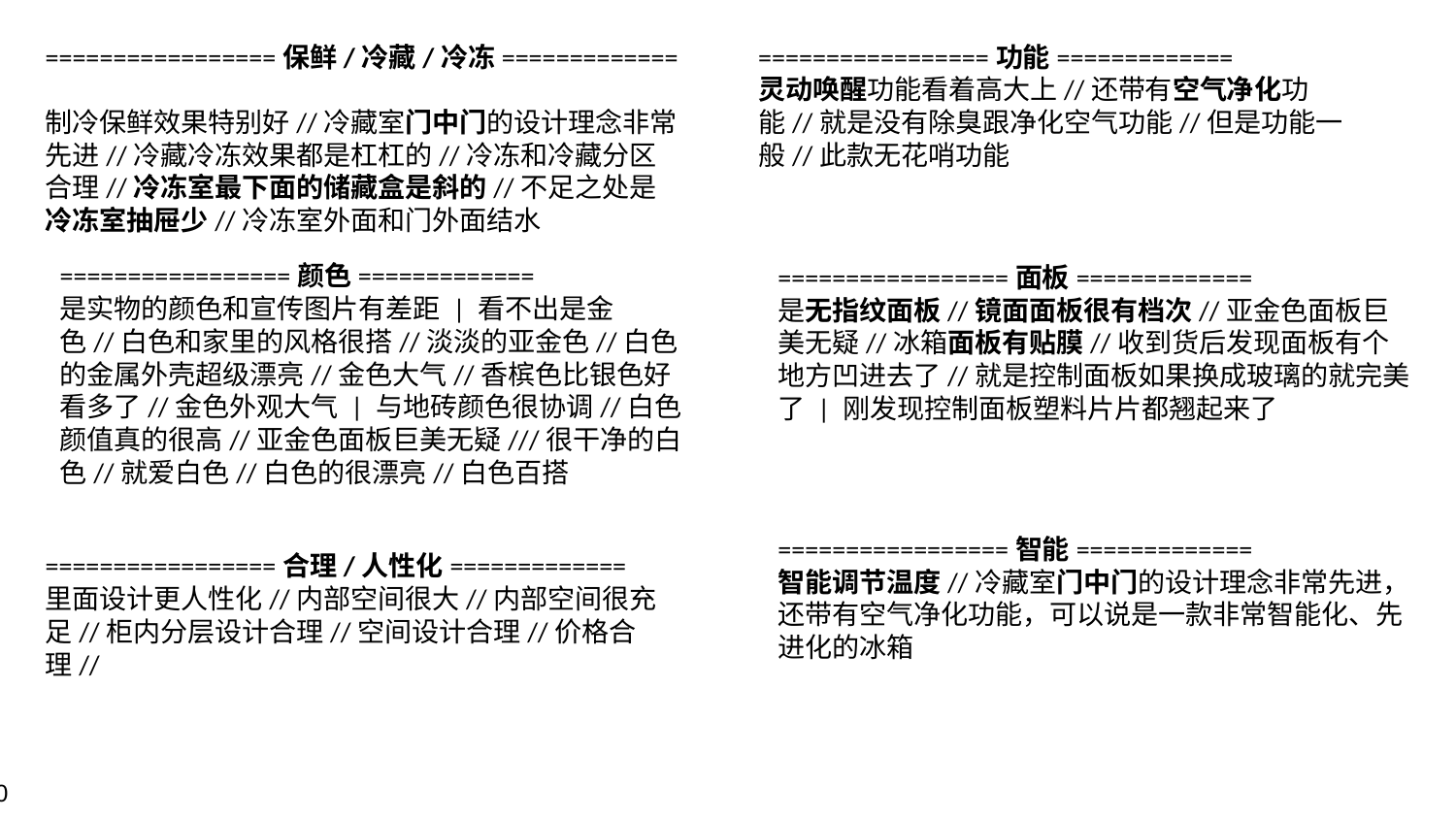

=================保鲜/冷藏/冷冻=============
制冷保鲜效果特别好//冷藏室门中门的设计理念非常先进//冷藏冷冻效果都是杠杠的//冷冻和冷藏分区合理//冷冻室最下面的储藏盒是斜的//不足之处是冷冻室抽屉少//冷冻室外面和门外面结水
=================功能=============
灵动唤醒功能看着高大上//还带有空气净化功能//就是没有除臭跟净化空气功能//但是功能一般//此款无花哨功能
=================颜色=============
是实物的颜色和宣传图片有差距 | 看不出是金色//白色和家里的风格很搭//淡淡的亚金色//白色的金属外壳超级漂亮//金色大气//香槟色比银色好看多了//金色外观大气 | 与地砖颜色很协调//白色颜值真的很高//亚金色面板巨美无疑///很干净的白色//就爱白色//白色的很漂亮//白色百搭
=================面板=============
是无指纹面板//镜面面板很有档次//亚金色面板巨美无疑//冰箱面板有贴膜//收到货后发现面板有个地方凹进去了//就是控制面板如果换成玻璃的就完美了 | 刚发现控制面板塑料片片都翘起来了
=================智能=============
智能调节温度//冷藏室门中门的设计理念非常先进，还带有空气净化功能，可以说是一款非常智能化、先进化的冰箱
=================合理/人性化=============
里面设计更人性化//内部空间很大//内部空间很充足//柜内分层设计合理//空间设计合理//价格合理//